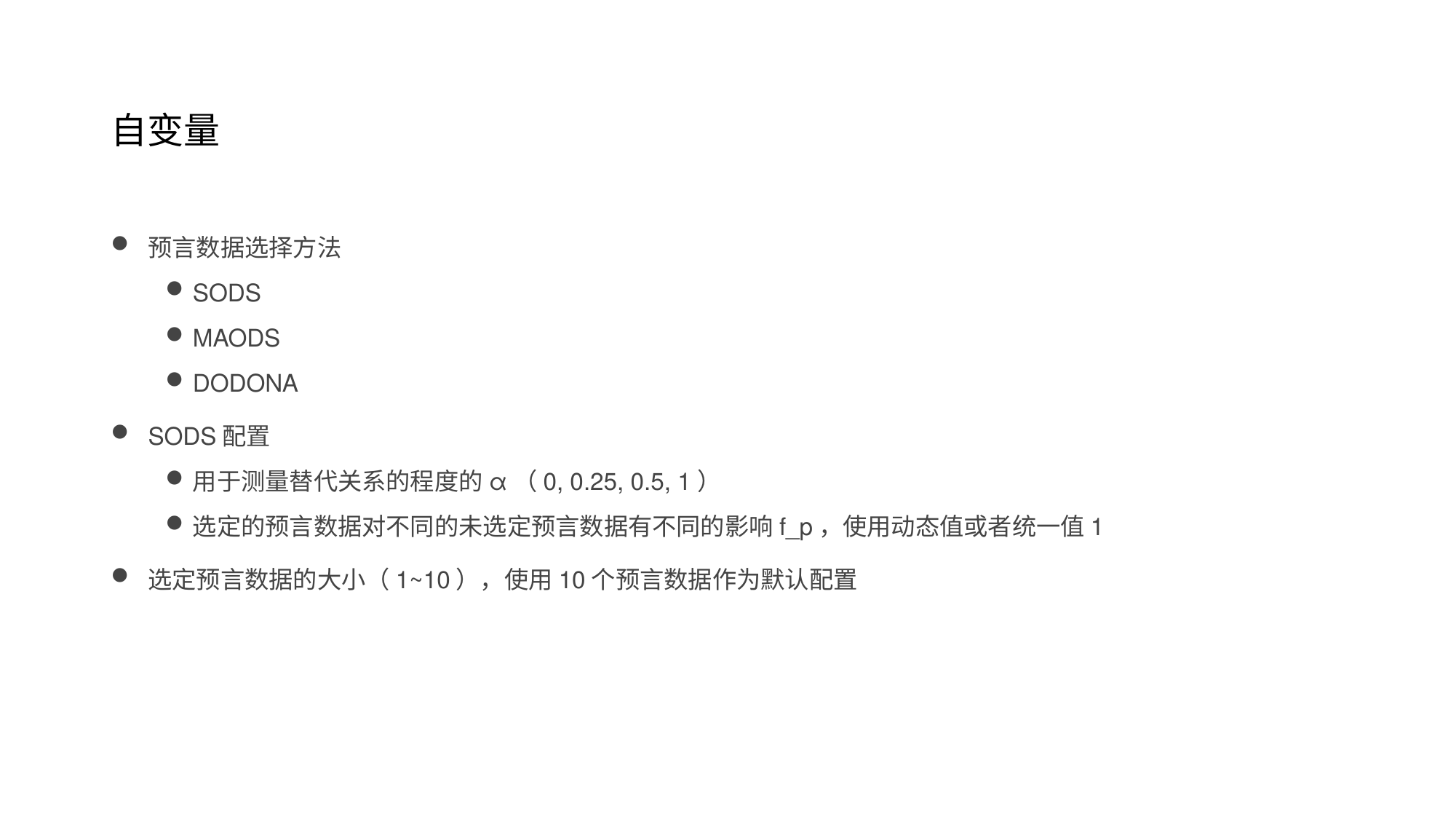

# 自变量
预言数据选择方法
SODS
MAODS
DODONA
SODS配置
用于测量替代关系的程度的α（0, 0.25, 0.5, 1）
选定的预言数据对不同的未选定预言数据有不同的影响f_p，使用动态值或者统一值1
选定预言数据的大小（1~10），使用10个预言数据作为默认配置